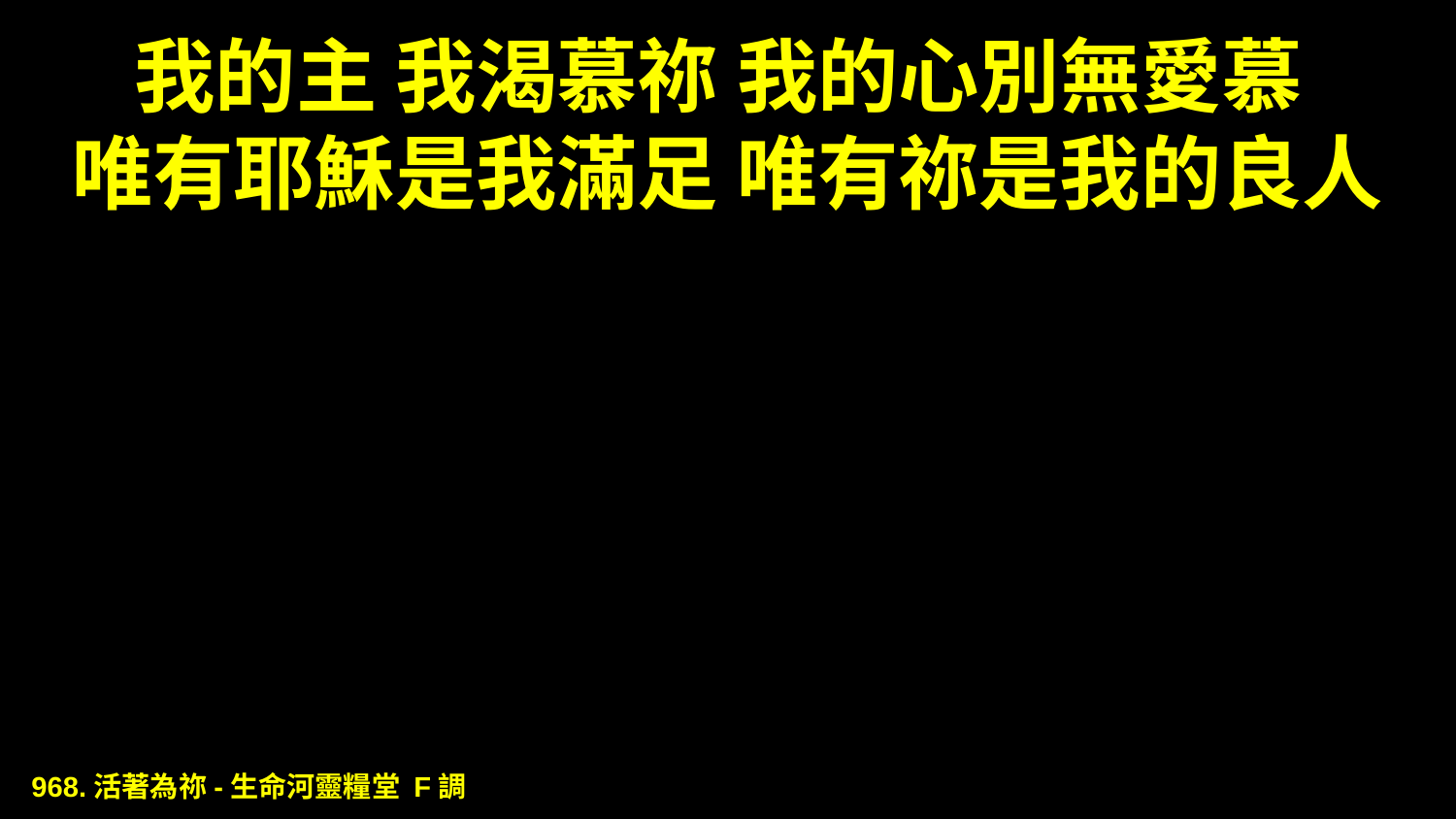

# 我的主 我渴慕祢 我的心別無愛慕 唯有耶穌是我滿足 唯有祢是我的良人
968.活著為祢-生命河靈糧堂 F調